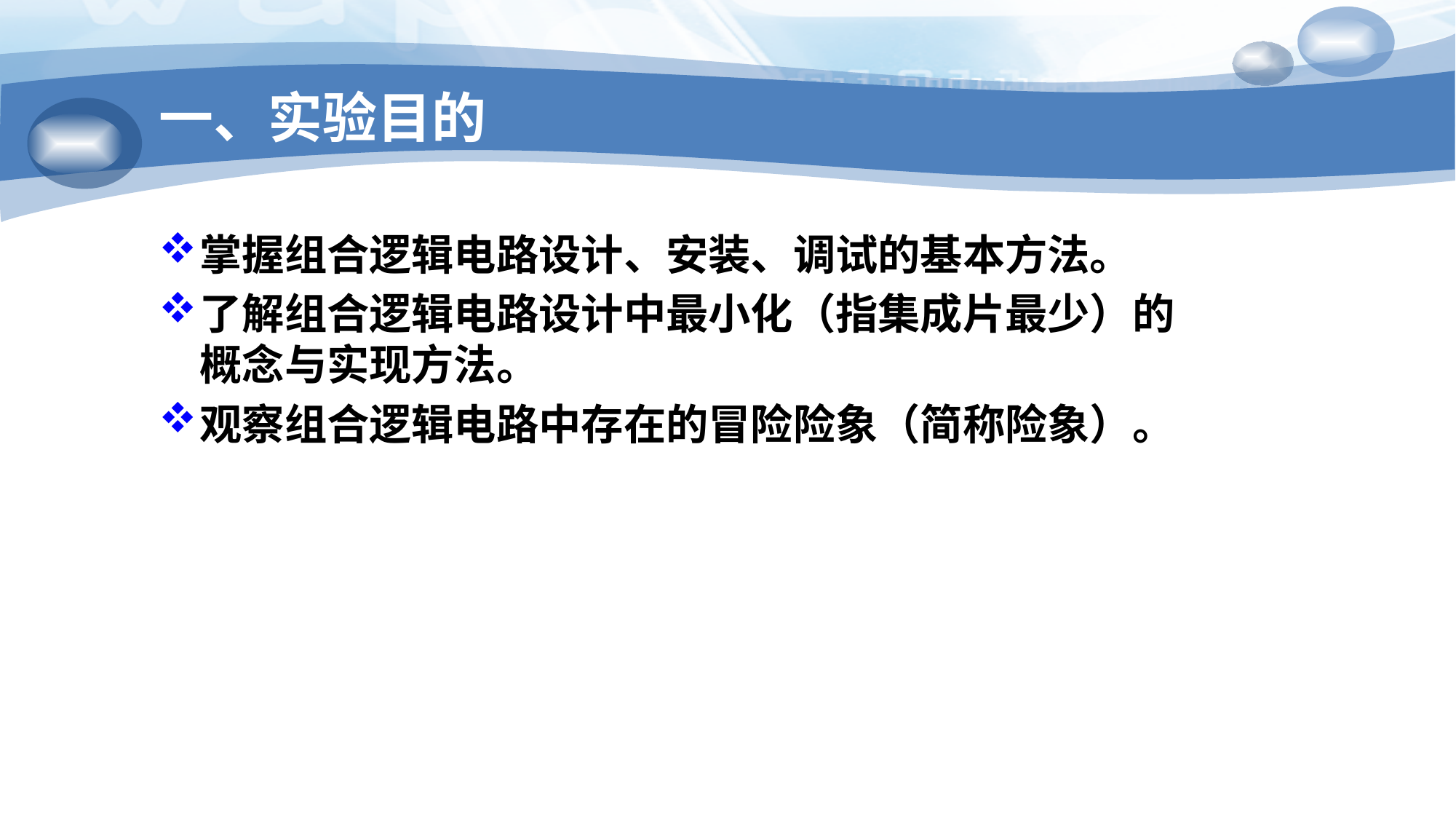

# 一、实验目的
掌握组合逻辑电路设计、安装、调试的基本方法。
了解组合逻辑电路设计中最小化（指集成片最少）的概念与实现方法。
观察组合逻辑电路中存在的冒险险象（简称险象）。